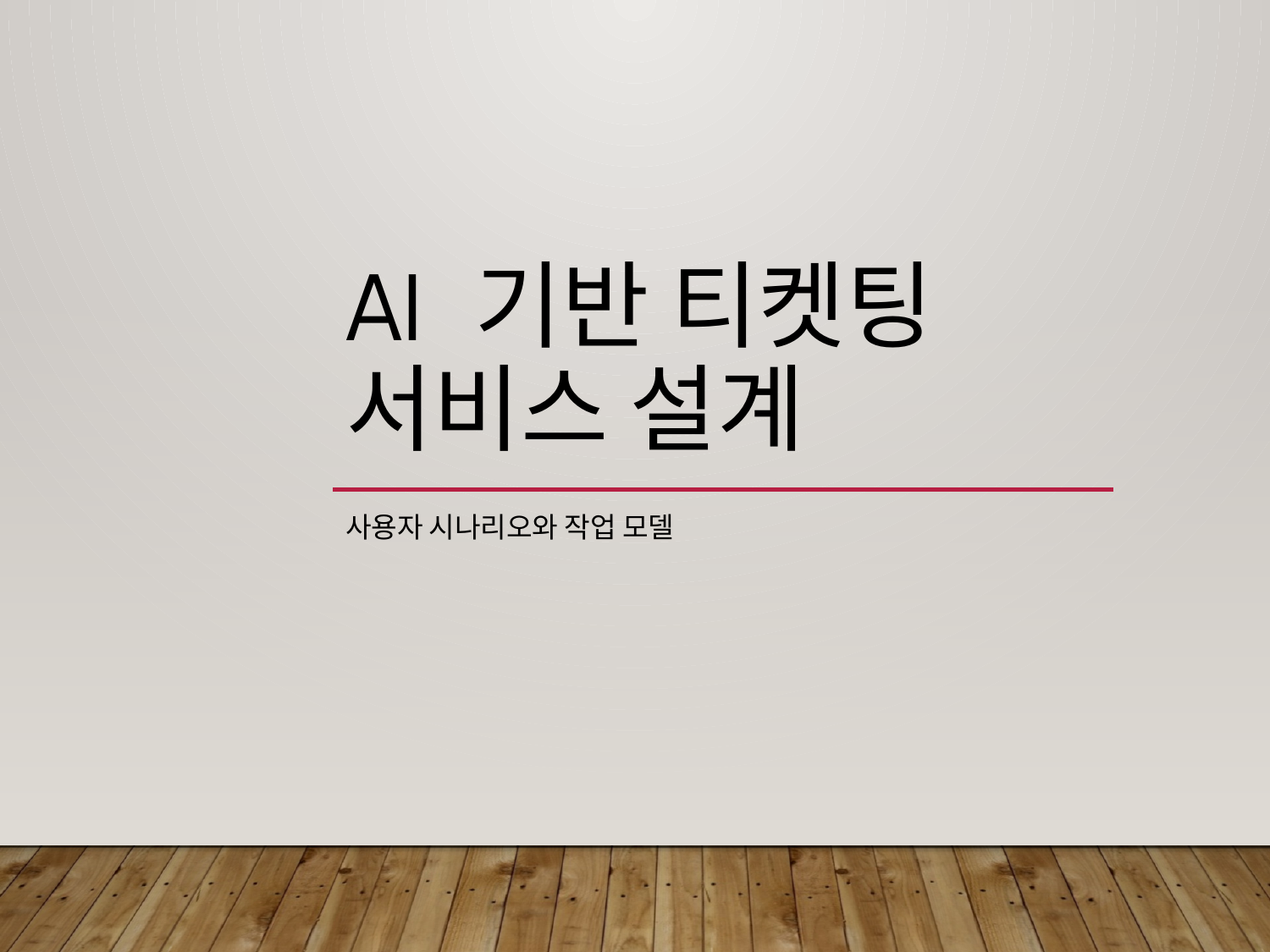

# AI 기반 티켓팅 서비스 설계
사용자 시나리오와 작업 모델